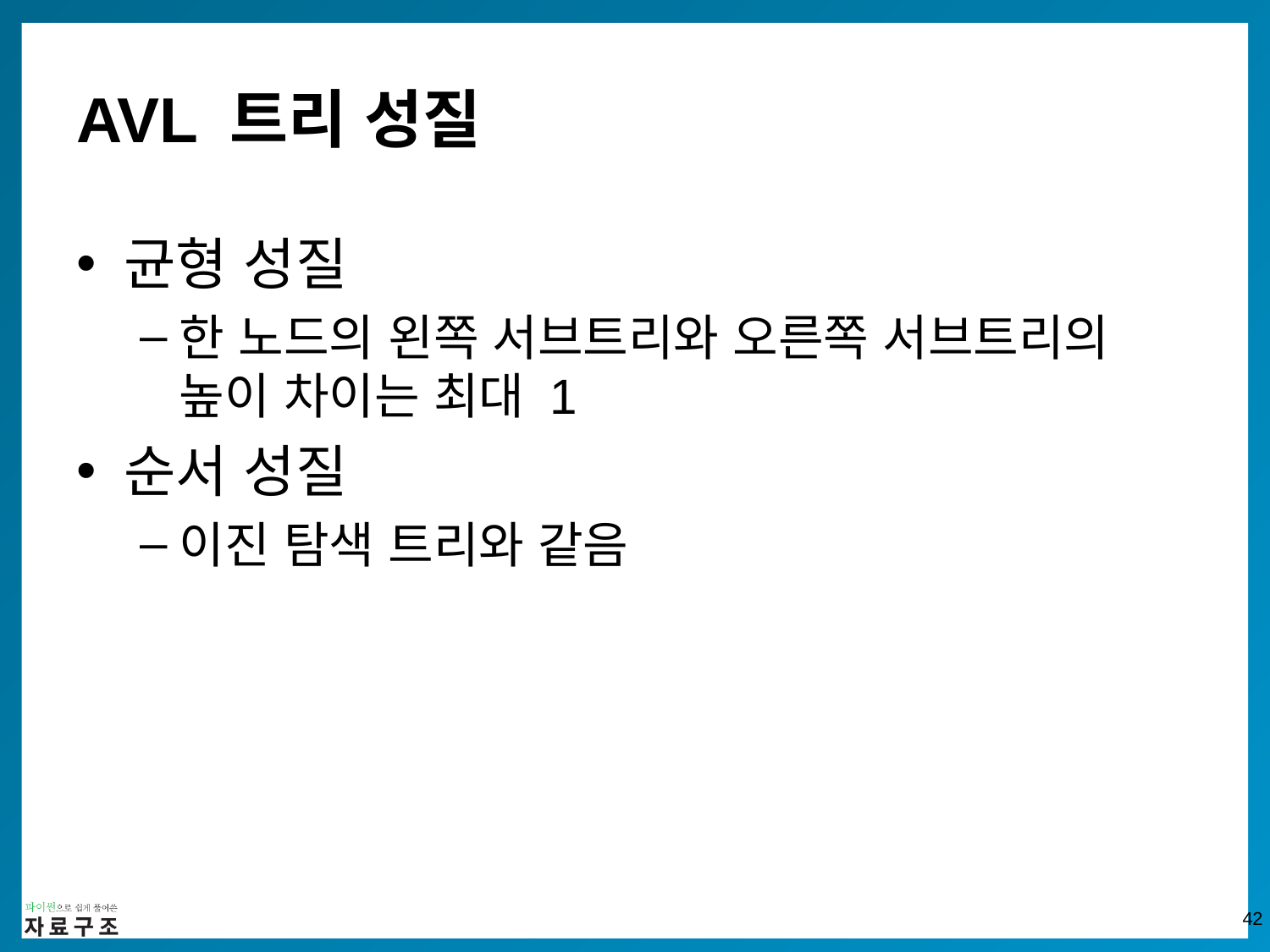

# AVL 트리 성질
균형 성질
한 노드의 왼쪽 서브트리와 오른쪽 서브트리의 높이 차이는 최대 1
순서 성질
이진 탐색 트리와 같음